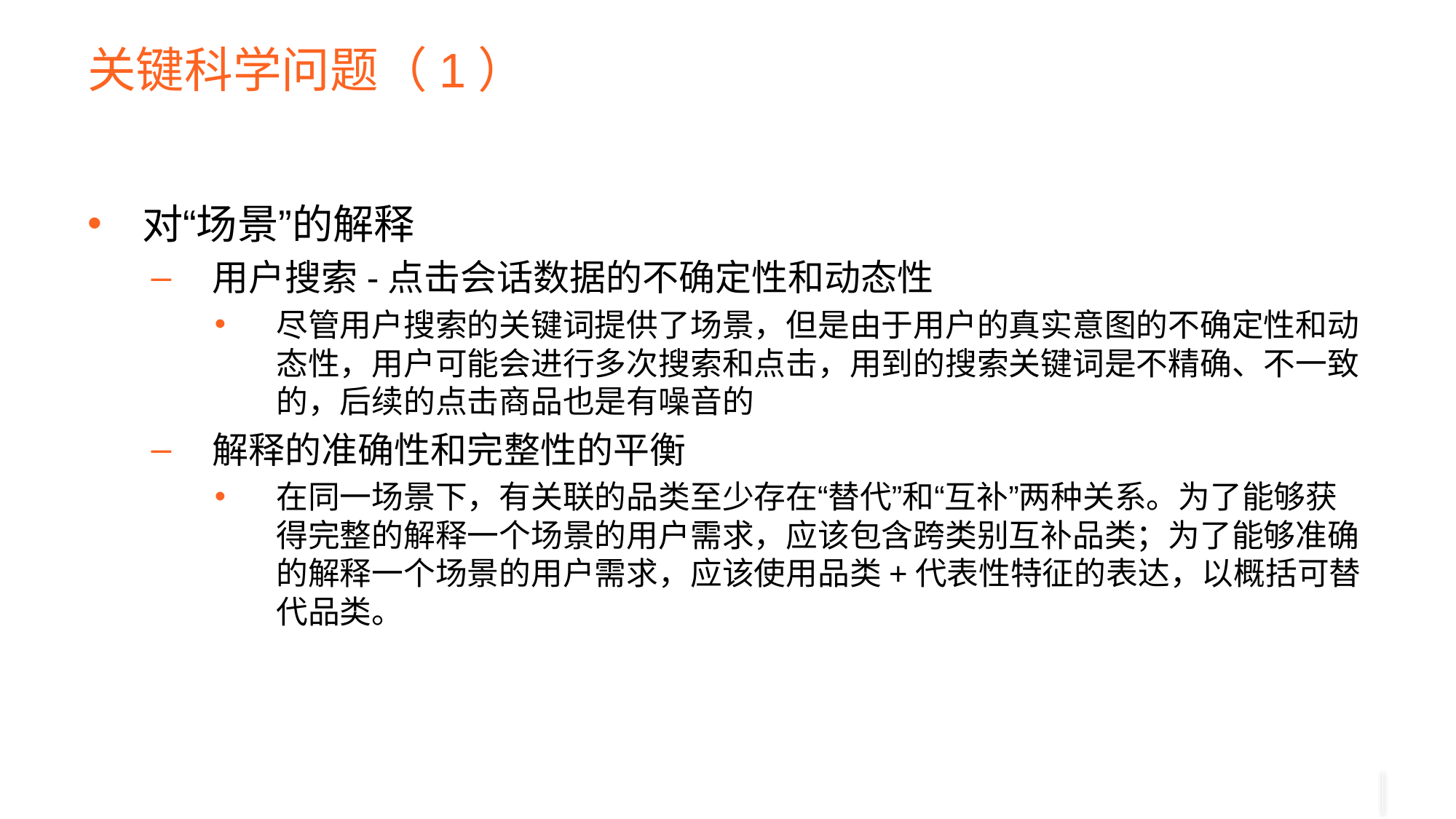

# 关键科学问题（1）
对“场景”的解释
用户搜索-点击会话数据的不确定性和动态性
尽管用户搜索的关键词提供了场景，但是由于用户的真实意图的不确定性和动态性，用户可能会进行多次搜索和点击，用到的搜索关键词是不精确、不一致的，后续的点击商品也是有噪音的
解释的准确性和完整性的平衡
在同一场景下，有关联的品类至少存在“替代”和“互补”两种关系。为了能够获得完整的解释一个场景的用户需求，应该包含跨类别互补品类；为了能够准确的解释一个场景的用户需求，应该使用品类+代表性特征的表达，以概括可替代品类。